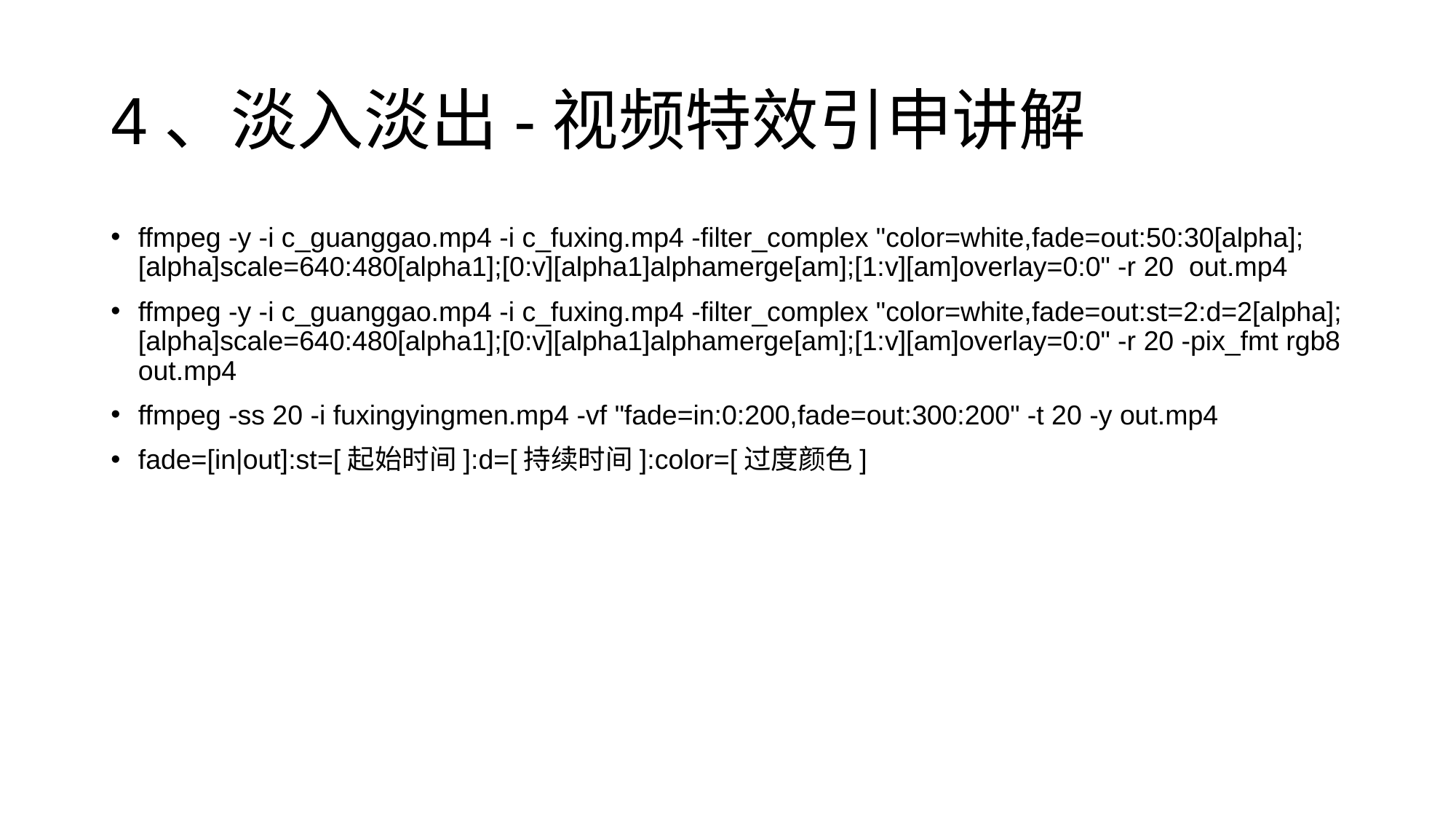

# 4、淡入淡出-视频特效引申讲解
ffmpeg -y -i c_guanggao.mp4 -i c_fuxing.mp4 -filter_complex "color=white,fade=out:50:30[alpha];[alpha]scale=640:480[alpha1];[0:v][alpha1]alphamerge[am];[1:v][am]overlay=0:0" -r 20  out.mp4
ffmpeg -y -i c_guanggao.mp4 -i c_fuxing.mp4 -filter_complex "color=white,fade=out:st=2:d=2[alpha];[alpha]scale=640:480[alpha1];[0:v][alpha1]alphamerge[am];[1:v][am]overlay=0:0" -r 20 -pix_fmt rgb8 out.mp4
ffmpeg -ss 20 -i fuxingyingmen.mp4 -vf "fade=in:0:200,fade=out:300:200" -t 20 -y out.mp4
fade=[in|out]:st=[起始时间]:d=[持续时间]:color=[过度颜色]